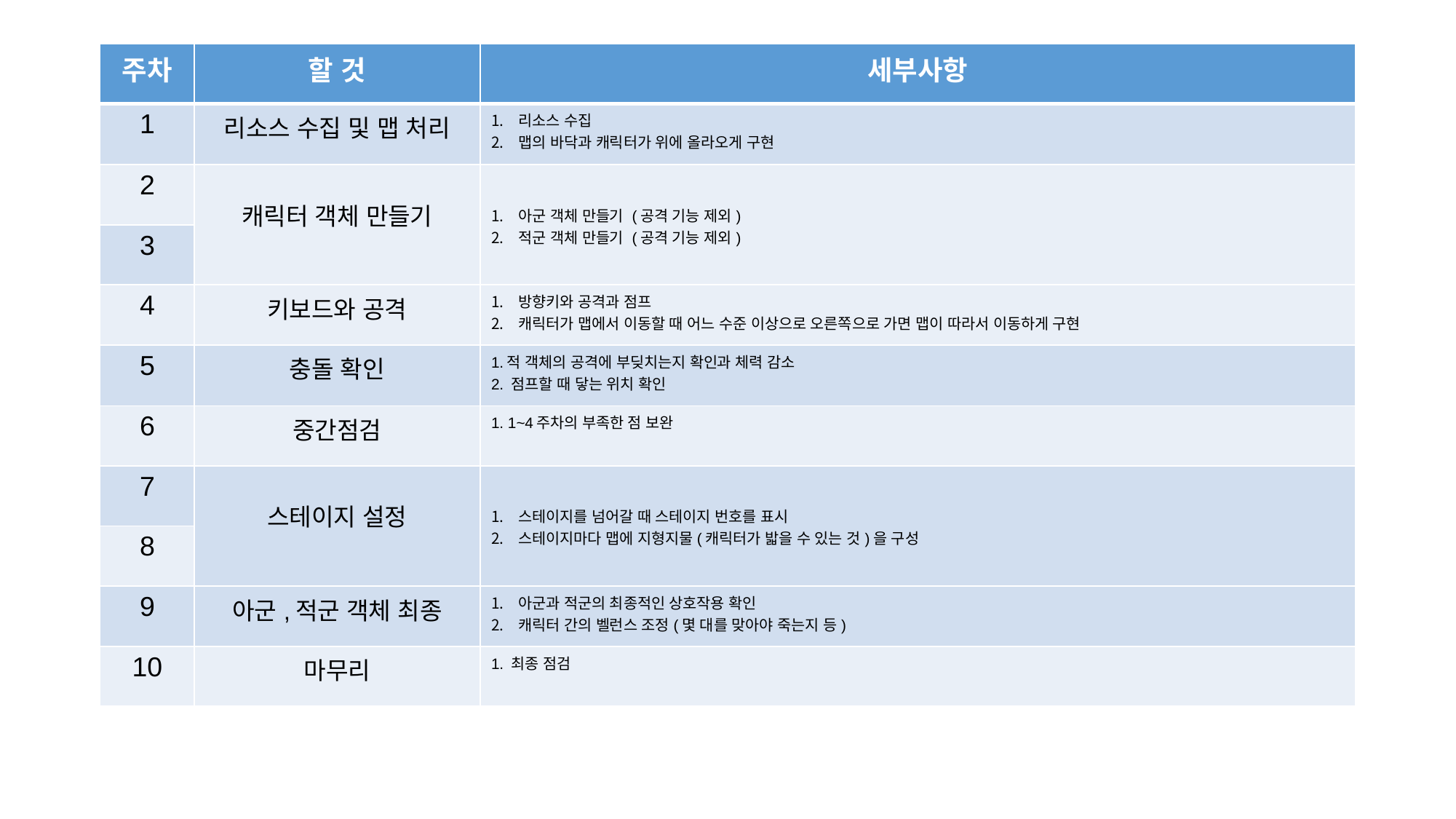

#
| 주차 | 할 것 | 세부사항 |
| --- | --- | --- |
| 1 | 리소스 수집 및 맵 처리 | 리소스 수집 맵의 바닥과 캐릭터가 위에 올라오게 구현 |
| 2 | 캐릭터 객체 만들기 | 아군 객체 만들기 (공격 기능 제외) 적군 객체 만들기 (공격 기능 제외) |
| 3 |  |  |
| 4 | 키보드와 공격 | 방향키와 공격과 점프 캐릭터가 맵에서 이동할 때 어느 수준 이상으로 오른쪽으로 가면 맵이 따라서 이동하게 구현 |
| 5 | 충돌 확인 | 1.적 객체의 공격에 부딪치는지 확인과 체력 감소 2. 점프할 때 닿는 위치 확인 |
| 6 | 중간점검 | 1. 1~4주차의 부족한 점 보완 |
| 7 | 스테이지 설정 | 스테이지를 넘어갈 때 스테이지 번호를 표시 스테이지마다 맵에 지형지물(캐릭터가 밟을 수 있는 것)을 구성 |
| 8 |  |  |
| 9 | 아군,적군 객체 최종 | 아군과 적군의 최종적인 상호작용 확인 캐릭터 간의 벨런스 조정(몇 대를 맞아야 죽는지 등) |
| 10 | 마무리 | 1. 최종 점검 |